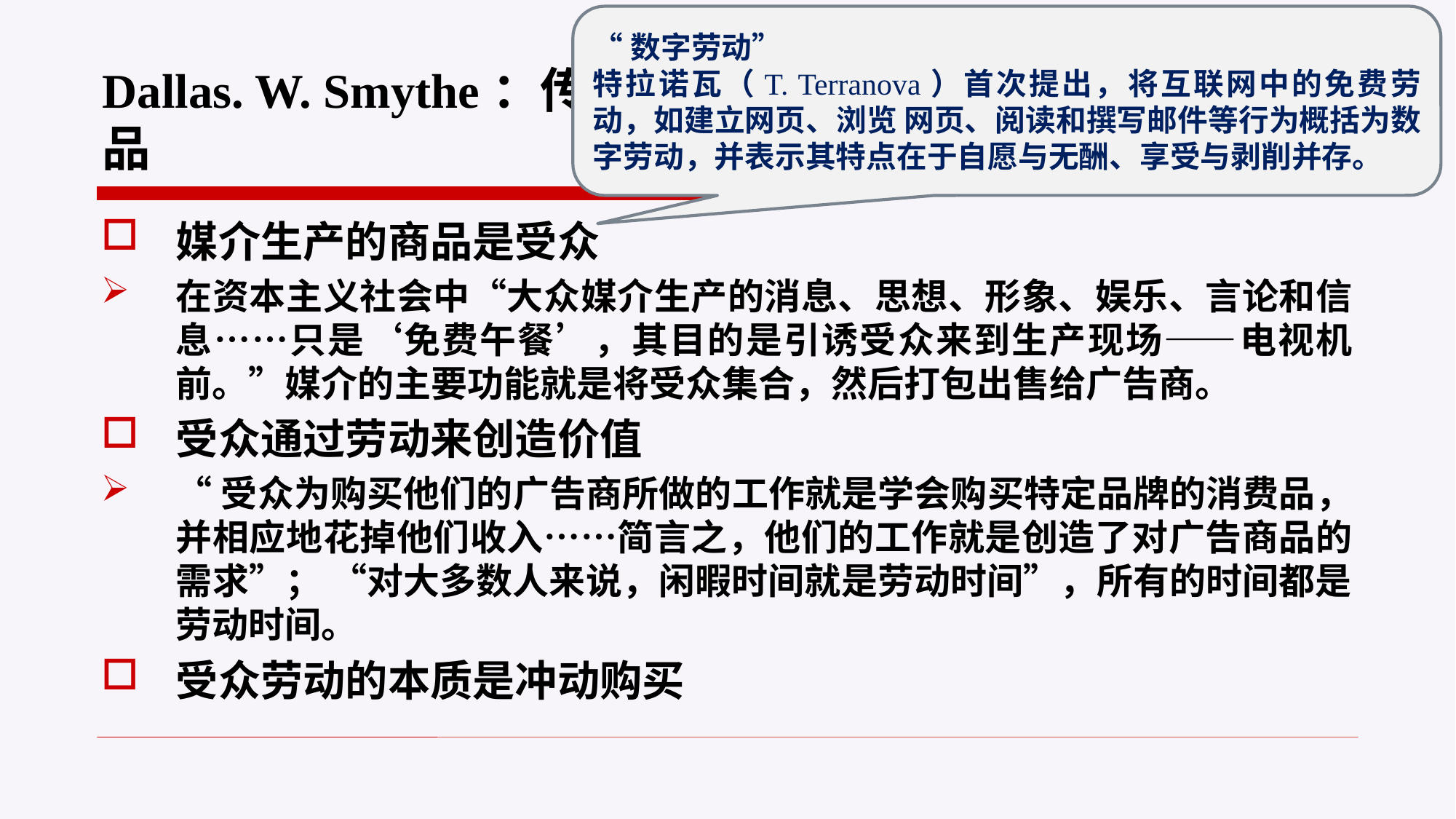

“数字劳动”
特拉诺瓦（T. Terranova）首次提出，将互联网中的免费劳动，如建立网页、浏览 网页、阅读和撰写邮件等行为概括为数字劳动，并表示其特点在于自愿与无酬、享受与剥削并存。
# Dallas. W. Smythe：传播：西方马克思主义的盲点·受众商品
媒介生产的商品是受众
在资本主义社会中“大众媒介生产的消息、思想、形象、娱乐、言论和信息……只是‘免费午餐’，其目的是引诱受众来到生产现场——电视机前。”媒介的主要功能就是将受众集合，然后打包出售给广告商。
受众通过劳动来创造价值
“受众为购买他们的广告商所做的工作就是学会购买特定品牌的消费品，并相应地花掉他们收入……简言之，他们的工作就是创造了对广告商品的需求”； “对大多数人来说，闲暇时间就是劳动时间”，所有的时间都是劳动时间。
受众劳动的本质是冲动购买